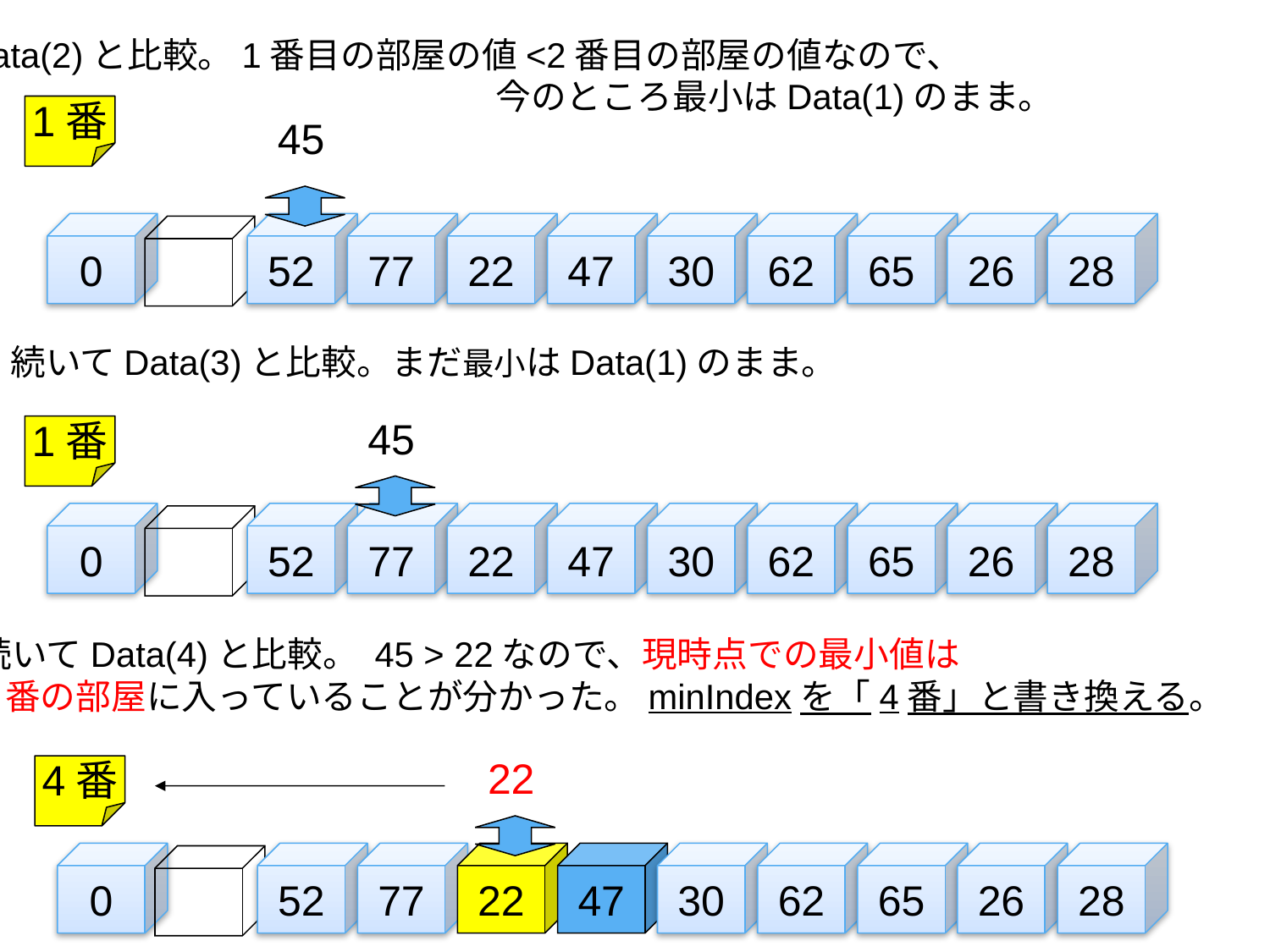

Data(2)と比較。1番目の部屋の値<2番目の部屋の値なので、
　　　　　　　　　　　　　　　今のところ最小はData(1)のまま。
1番
45

0
52
77
22
47
30
62
65
26
28

続いてData(3)と比較。まだ最小はData(1)のまま。
45
1番

0
52
77
22
47
30
62
65
26
28

続いてData(4)と比較。 45 > 22なので、現時点での最小値は
4番の部屋に入っていることが分かった。minIndexを「4番」と書き換える。
22
4番

0
52
77
22
47
30
62
65
26
28